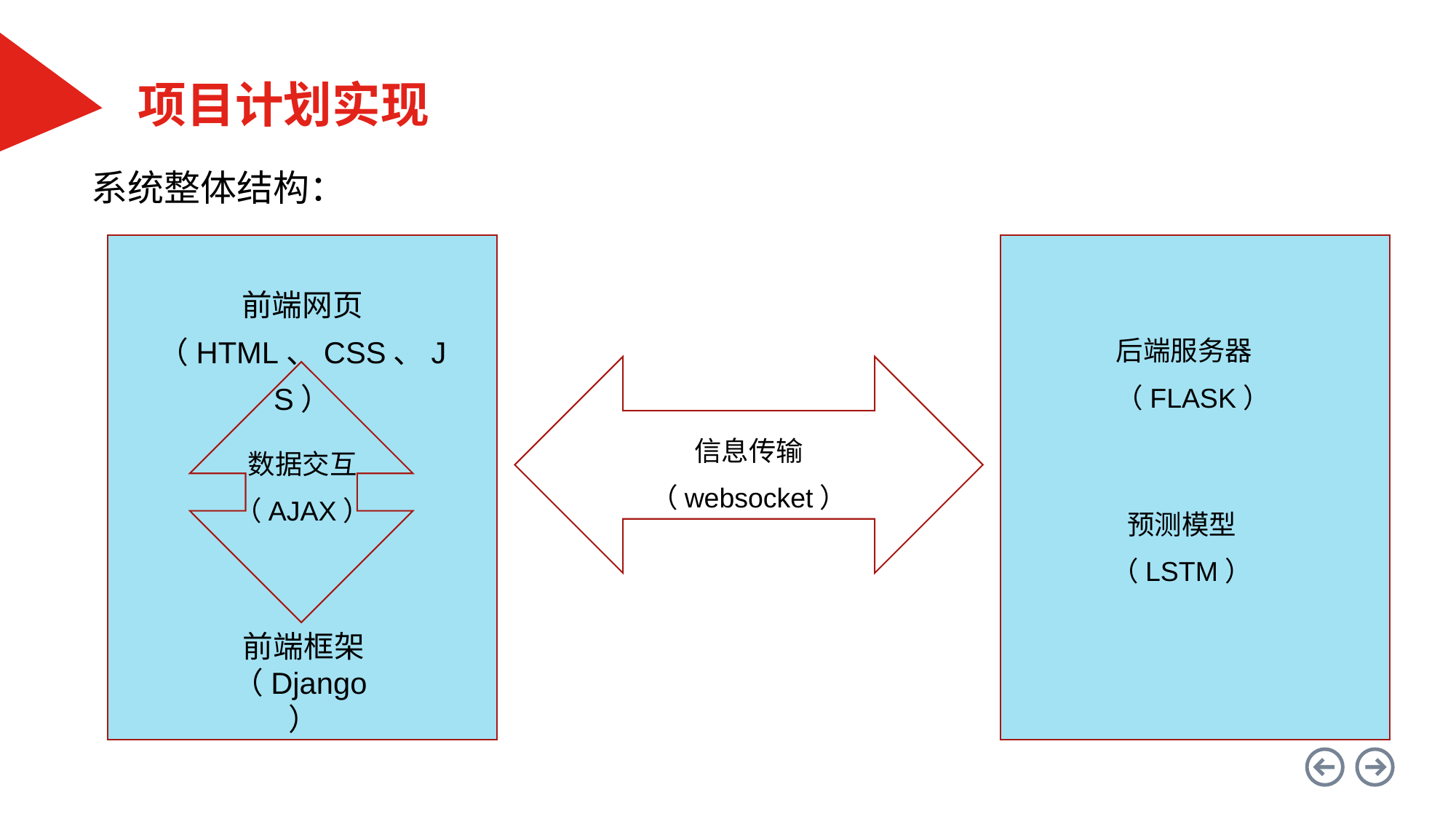

项目计划实现
系统整体结构：

前端网页
（HTML、CSS、JS）
数据交互
（AJAX）
前端框架
（Django）

后端服务器
（FLASK）
预测模型
（LSTM）

信息传输
（websocket）